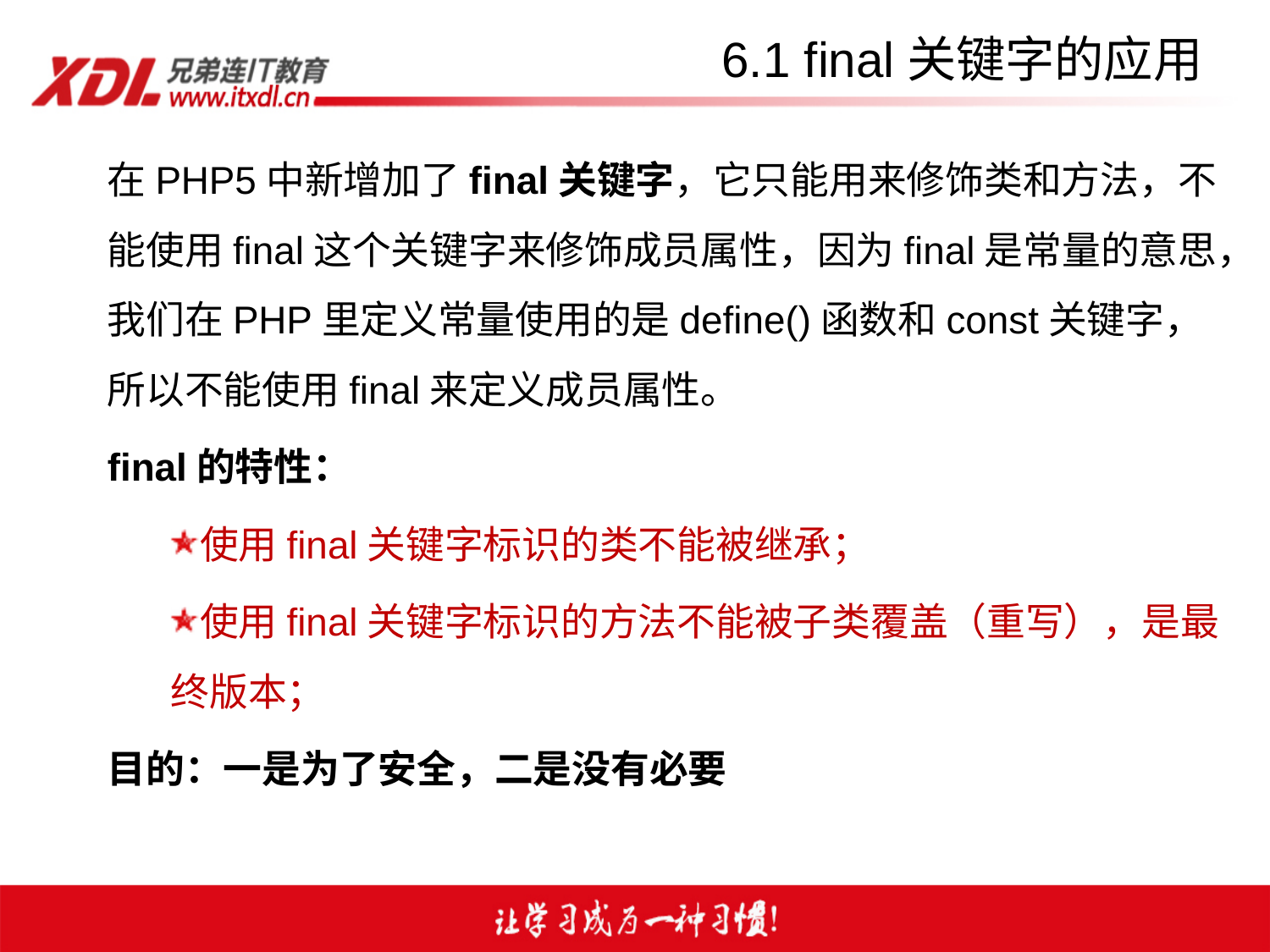

# 6.1 final关键字的应用
在PHP5中新增加了final关键字，它只能用来修饰类和方法，不能使用final这个关键字来修饰成员属性，因为final是常量的意思，我们在PHP里定义常量使用的是define()函数和const关键字，所以不能使用final来定义成员属性。
final的特性：
使用final关键字标识的类不能被继承；
使用final关键字标识的方法不能被子类覆盖（重写），是最终版本；
目的：一是为了安全，二是没有必要